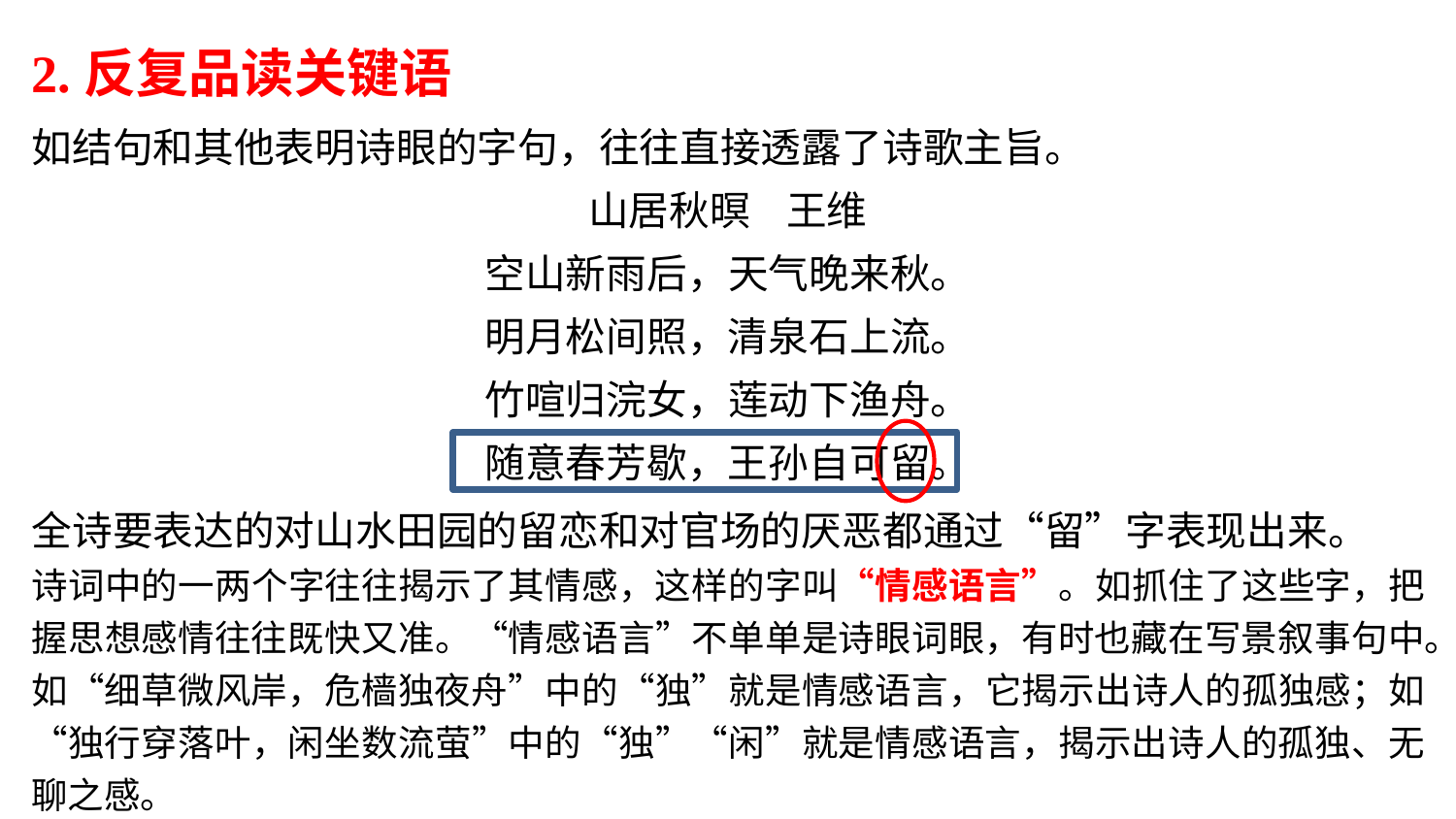

2.反复品读关键语
如结句和其他表明诗眼的字句，往往直接透露了诗歌主旨。
山居秋暝    王维
空山新雨后，天气晚来秋。
明月松间照，清泉石上流。
竹喧归浣女，莲动下渔舟。
随意春芳歇，王孙自可留。
全诗要表达的对山水田园的留恋和对官场的厌恶都通过“留”字表现出来。
诗词中的一两个字往往揭示了其情感，这样的字叫“情感语言”。如抓住了这些字，把握思想感情往往既快又准。“情感语言”不单单是诗眼词眼，有时也藏在写景叙事句中。如“细草微风岸，危樯独夜舟”中的“独”就是情感语言，它揭示出诗人的孤独感；如“独行穿落叶，闲坐数流萤”中的“独”“闲”就是情感语言，揭示出诗人的孤独、无聊之感。